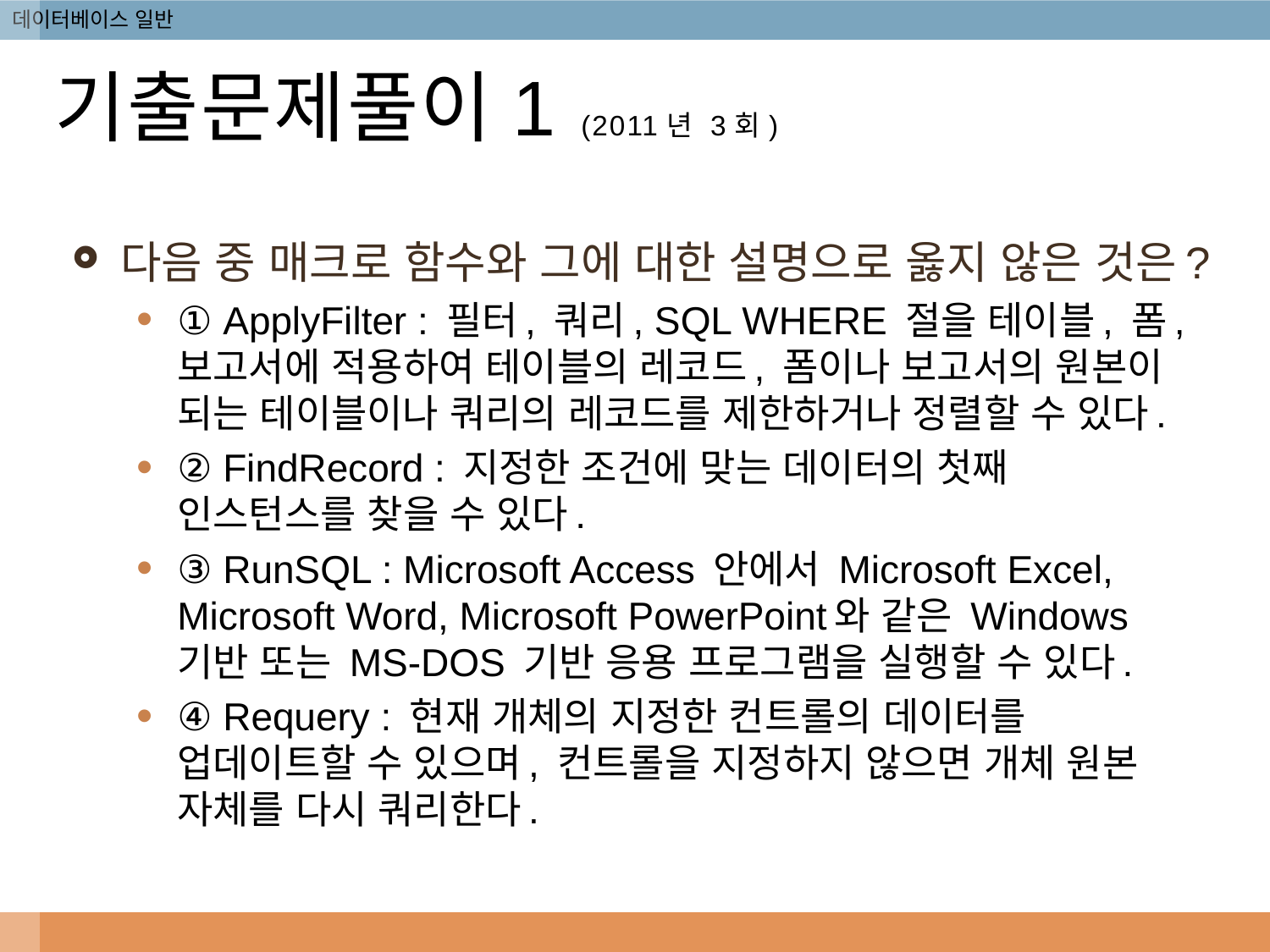

# 기출문제풀이1 (2011년 3회)
다음 중 매크로 함수와 그에 대한 설명으로 옳지 않은 것은?
① ApplyFilter : 필터, 쿼리, SQL WHERE 절을 테이블, 폼, 보고서에 적용하여 테이블의 레코드, 폼이나 보고서의 원본이 되는 테이블이나 쿼리의 레코드를 제한하거나 정렬할 수 있다.
② FindRecord : 지정한 조건에 맞는 데이터의 첫째 인스턴스를 찾을 수 있다.
③ RunSQL : Microsoft Access 안에서 Microsoft Excel, Microsoft Word, Microsoft PowerPoint와 같은 Windows 기반 또는 MS-DOS 기반 응용 프로그램을 실행할 수 있다.
④ Requery : 현재 개체의 지정한 컨트롤의 데이터를 업데이트할 수 있으며, 컨트롤을 지정하지 않으면 개체 원본 자체를 다시 쿼리한다.